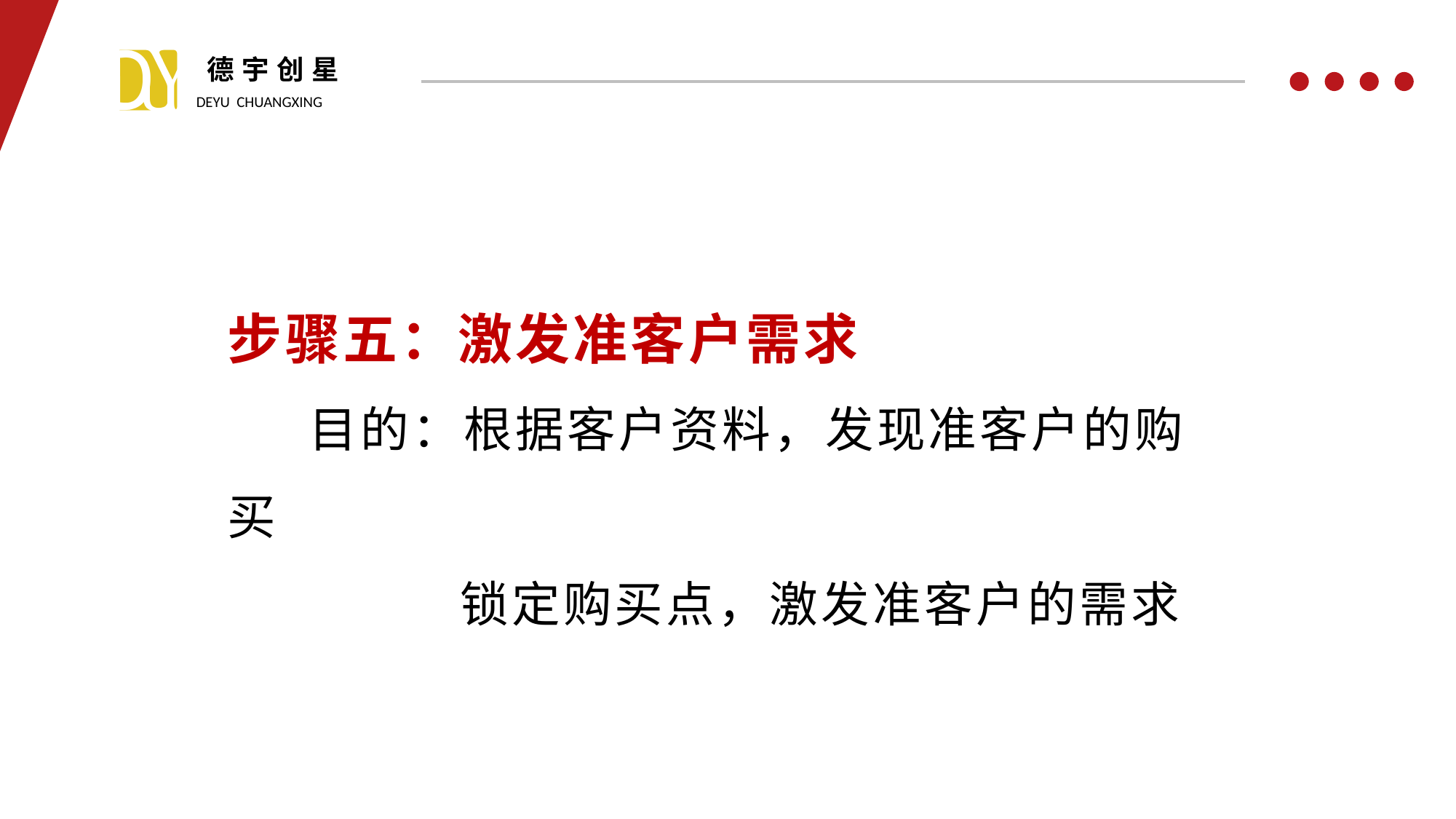

步骤五：激发准客户需求
     目的：根据客户资料，发现准客户的购买
        锁定购买点，激发准客户的需求